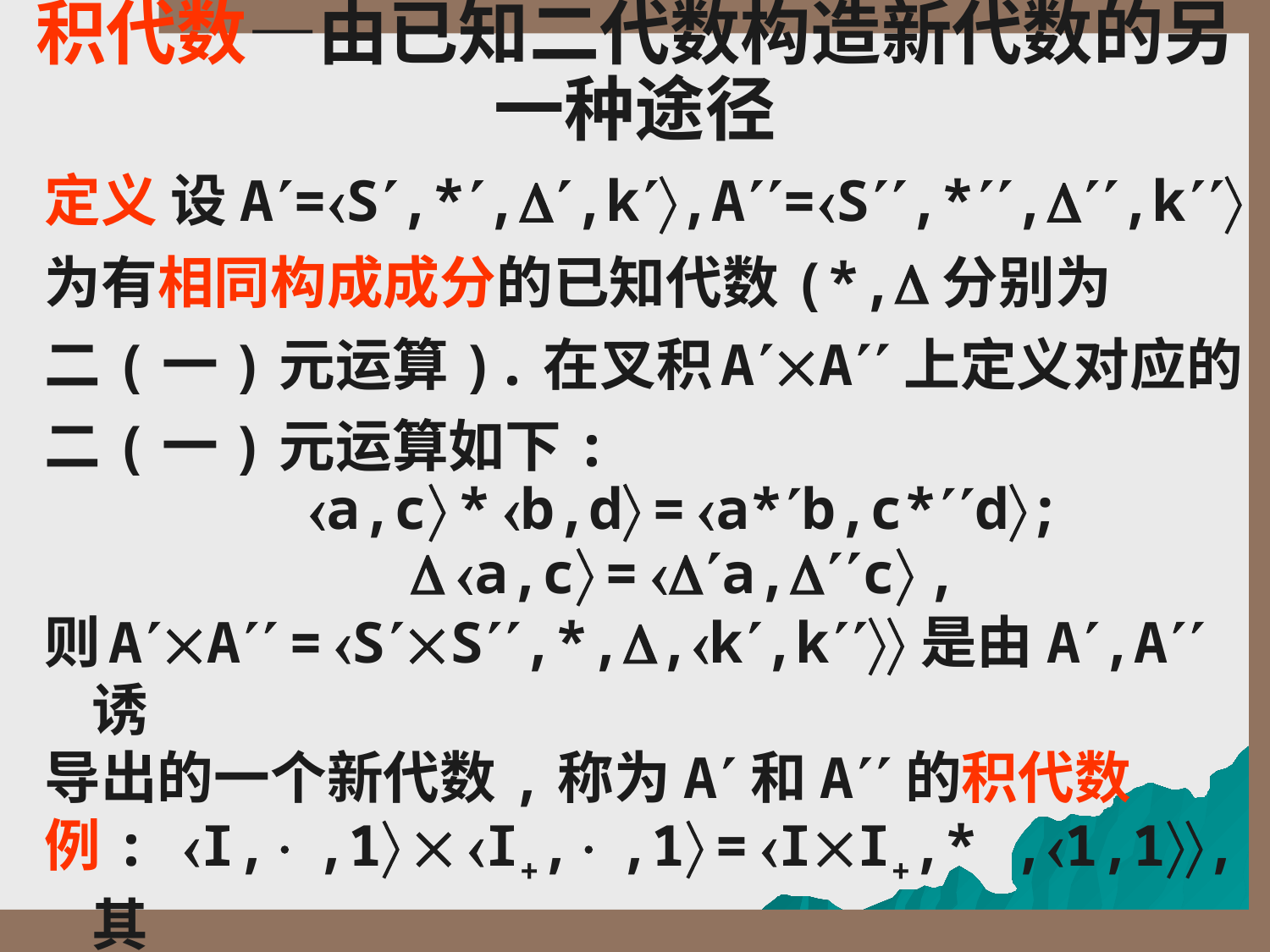

# 积代数—由已知二代数构造新代数的另一种途径
定义 设A′=〈S′,*′,Δ′,k′〉,A′′=〈S′′,*′′,Δ′′,k′′〉
为有相同构成成分的已知代数(*,Δ分别为
二(一)元运算).在叉积 A′×A′′上定义对应的
二(一)元运算如下:
  〈a,c〉 * 〈b,d〉 = 〈a*′b,c*′′d〉;
  Δ 〈a,c〉 = 〈Δ′a,Δ′′c〉 ,
则 A′×A′′ = 〈S′×S′′,*,Δ,〈k′,k′′〉〉 是由A′,A′′ 诱
导出的一个新代数,称为A′和A′′的积代数
例: 〈I,⋅ ,1〉 × 〈I+,⋅ ,1〉 = 〈I×I+,* ,〈1,1〉〉,其
中,〈a,c〉 * 〈b,d〉 = 〈a⋅b,c⋅d〉.
38